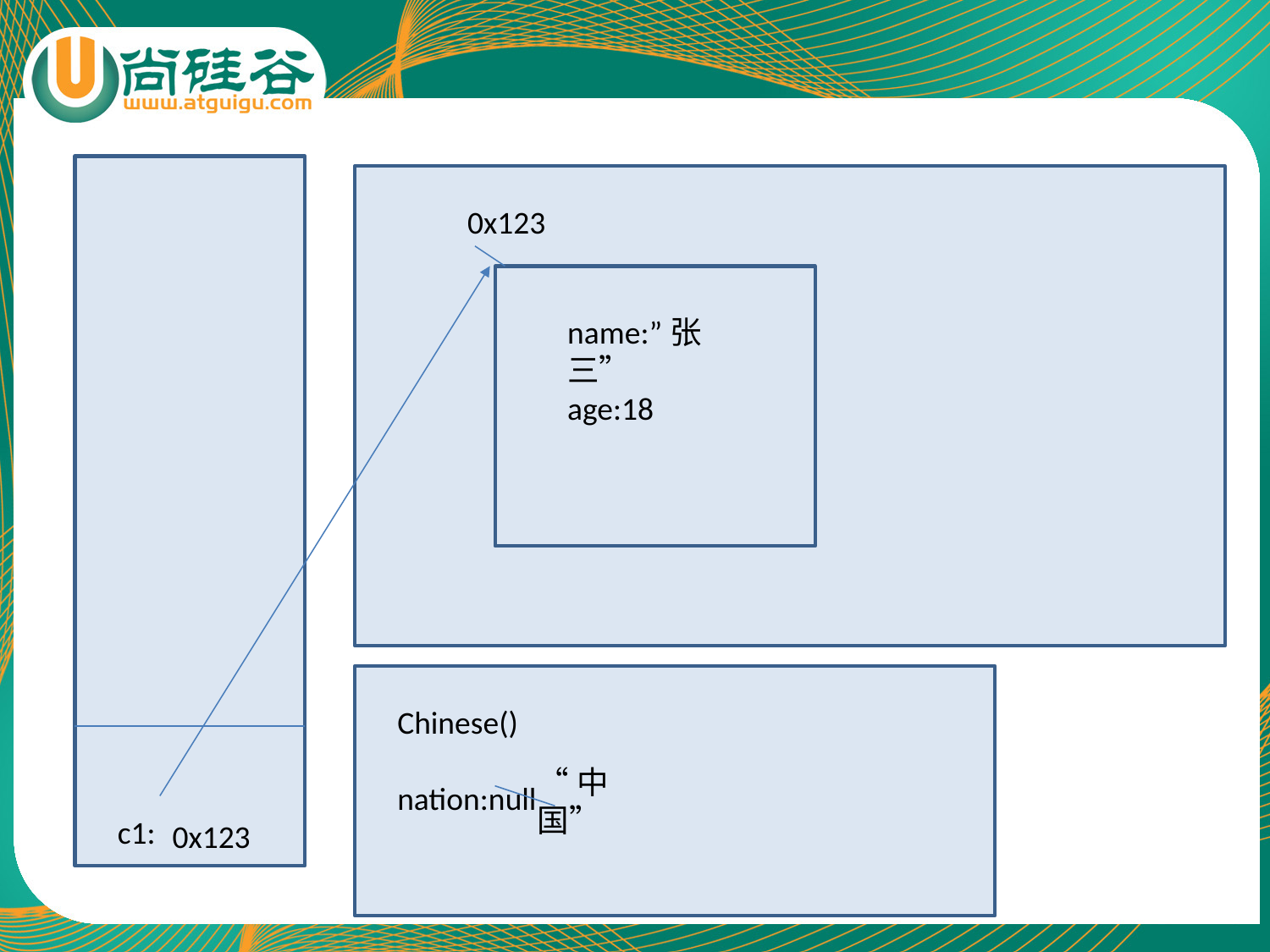

0x123

name:”张三”
age:18

Chinese()

nation:null
“中国”
c1:
0x123